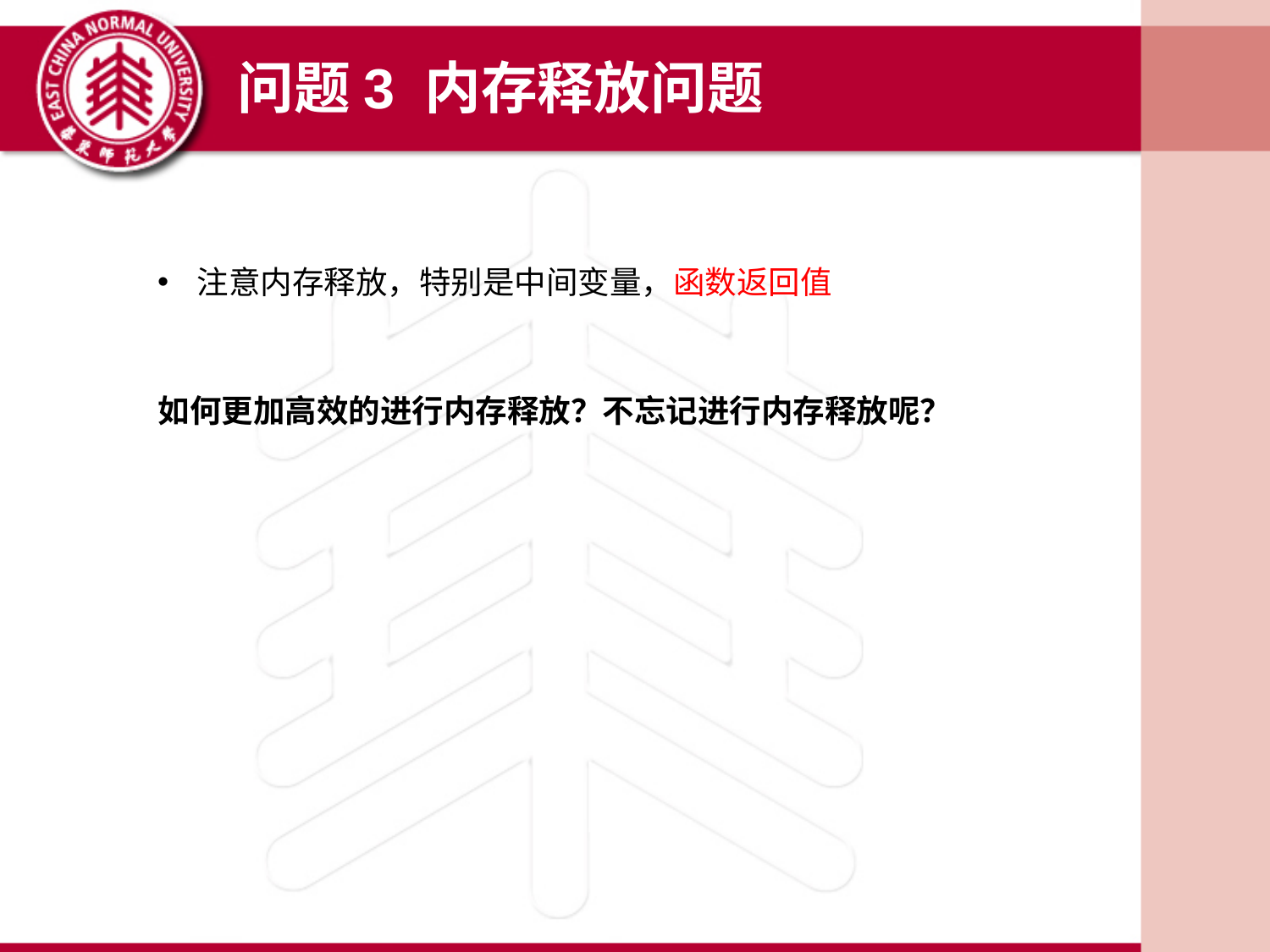

问题3 内存释放问题
注意内存释放，特别是中间变量，函数返回值
如何更加高效的进行内存释放？不忘记进行内存释放呢？